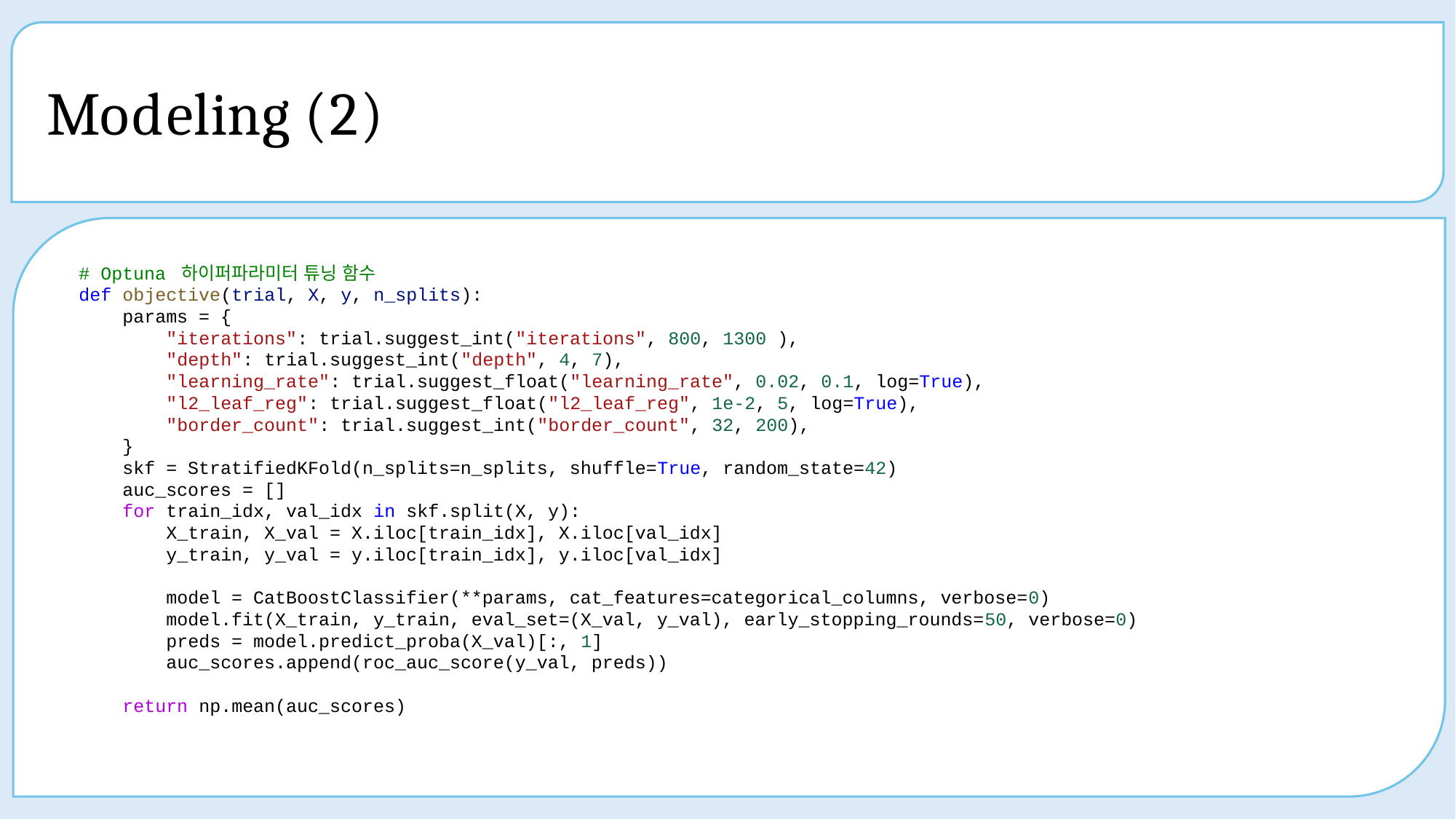

ㅋ
# Modeling (2)

# Optuna 하이퍼파라미터 튜닝 함수
def objective(trial, X, y, n_splits):
    params = {
        "iterations": trial.suggest_int("iterations", 800, 1300 ),
        "depth": trial.suggest_int("depth", 4, 7),
        "learning_rate": trial.suggest_float("learning_rate", 0.02, 0.1, log=True),
        "l2_leaf_reg": trial.suggest_float("l2_leaf_reg", 1e-2, 5, log=True),
        "border_count": trial.suggest_int("border_count", 32, 200),
    }
    skf = StratifiedKFold(n_splits=n_splits, shuffle=True, random_state=42)
    auc_scores = []
    for train_idx, val_idx in skf.split(X, y):
        X_train, X_val = X.iloc[train_idx], X.iloc[val_idx]
        y_train, y_val = y.iloc[train_idx], y.iloc[val_idx]
        model = CatBoostClassifier(**params, cat_features=categorical_columns, verbose=0)
        model.fit(X_train, y_train, eval_set=(X_val, y_val), early_stopping_rounds=50, verbose=0)
        preds = model.predict_proba(X_val)[:, 1]
        auc_scores.append(roc_auc_score(y_val, preds))
    return np.mean(auc_scores)